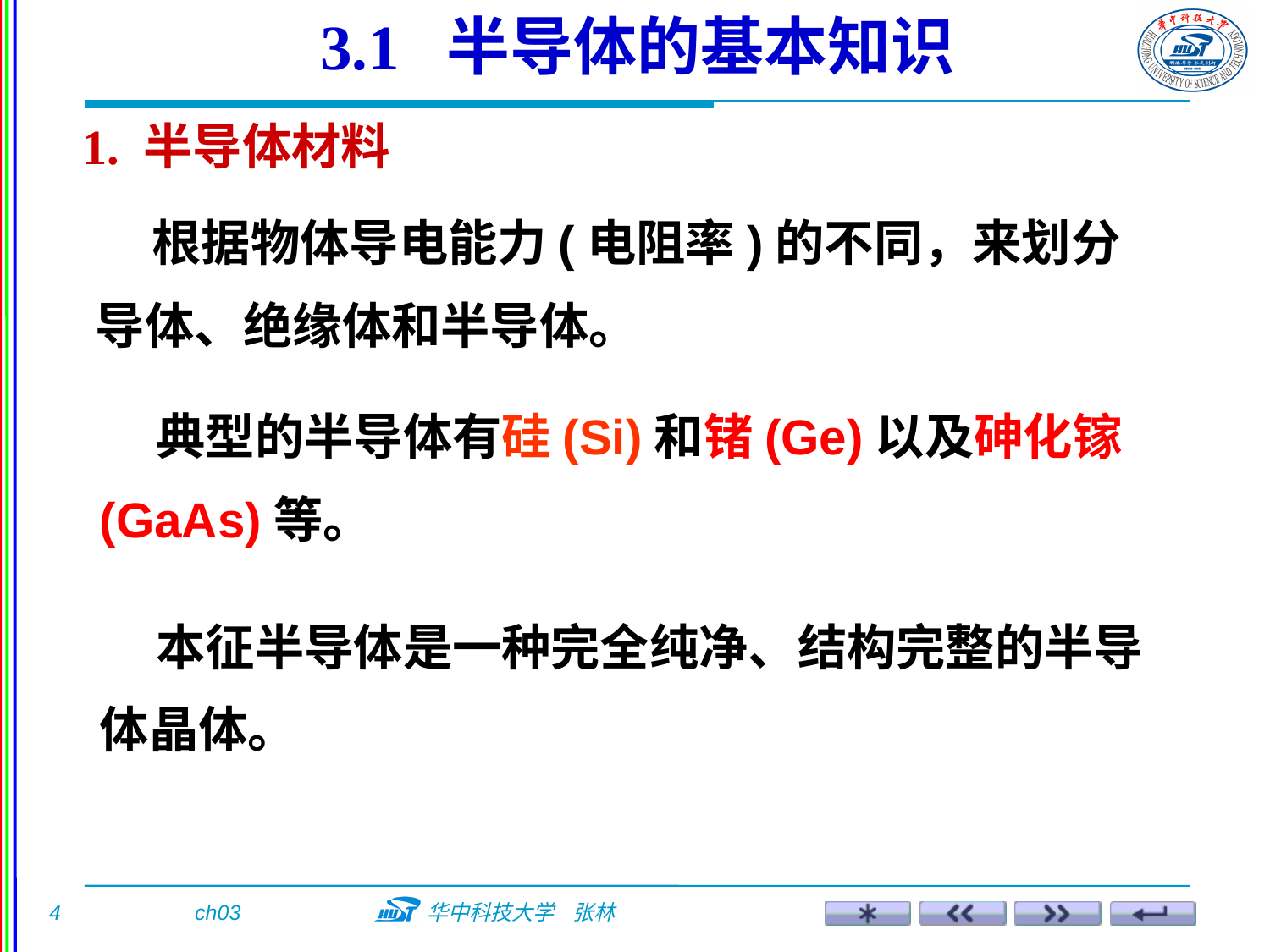

3.1  半导体的基本知识
1. 半导体材料
    根据物体导电能力(电阻率)的不同，来划分导体、绝缘体和半导体。
    典型的半导体有硅(Si)和锗(Ge)以及砷化镓(GaAs)等。
    本征半导体是一种完全纯净、结构完整的半导体晶体。